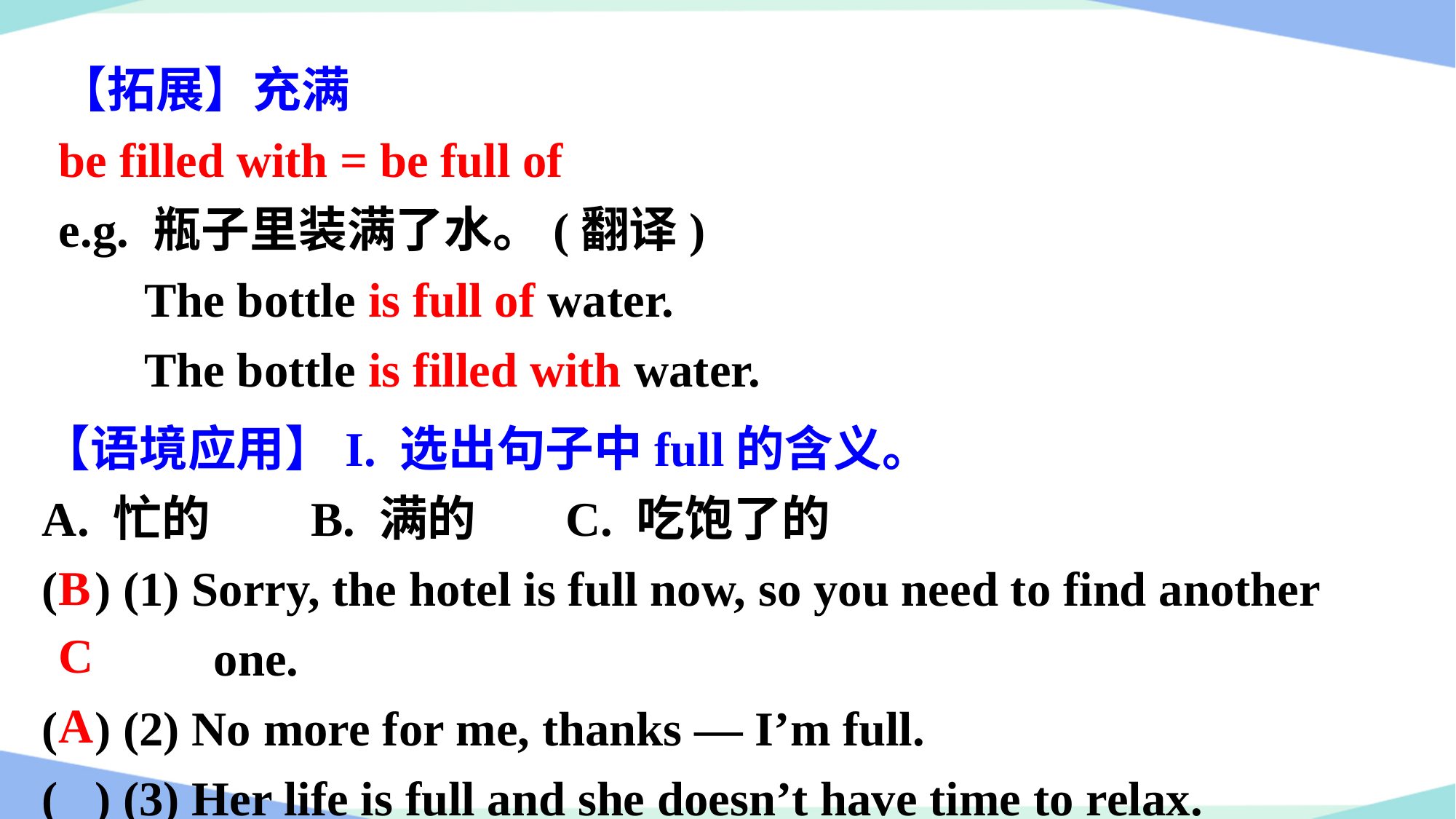

【拓展】充满
be filled with = be full of
e.g. 瓶子里装满了水。(翻译)
       The bottle is full of water.
       The bottle is filled with water.
【语境应用】I. 选出句子中full的含义。
A. 忙的        B. 满的       C. 吃饱了的
(   ) (1) Sorry, the hotel is full now, so you need to find another one.
(   ) (2) No more for me, thanks — I’m full.
(   ) (3) Her life is full and she doesn’t have time to relax.
B
C
A